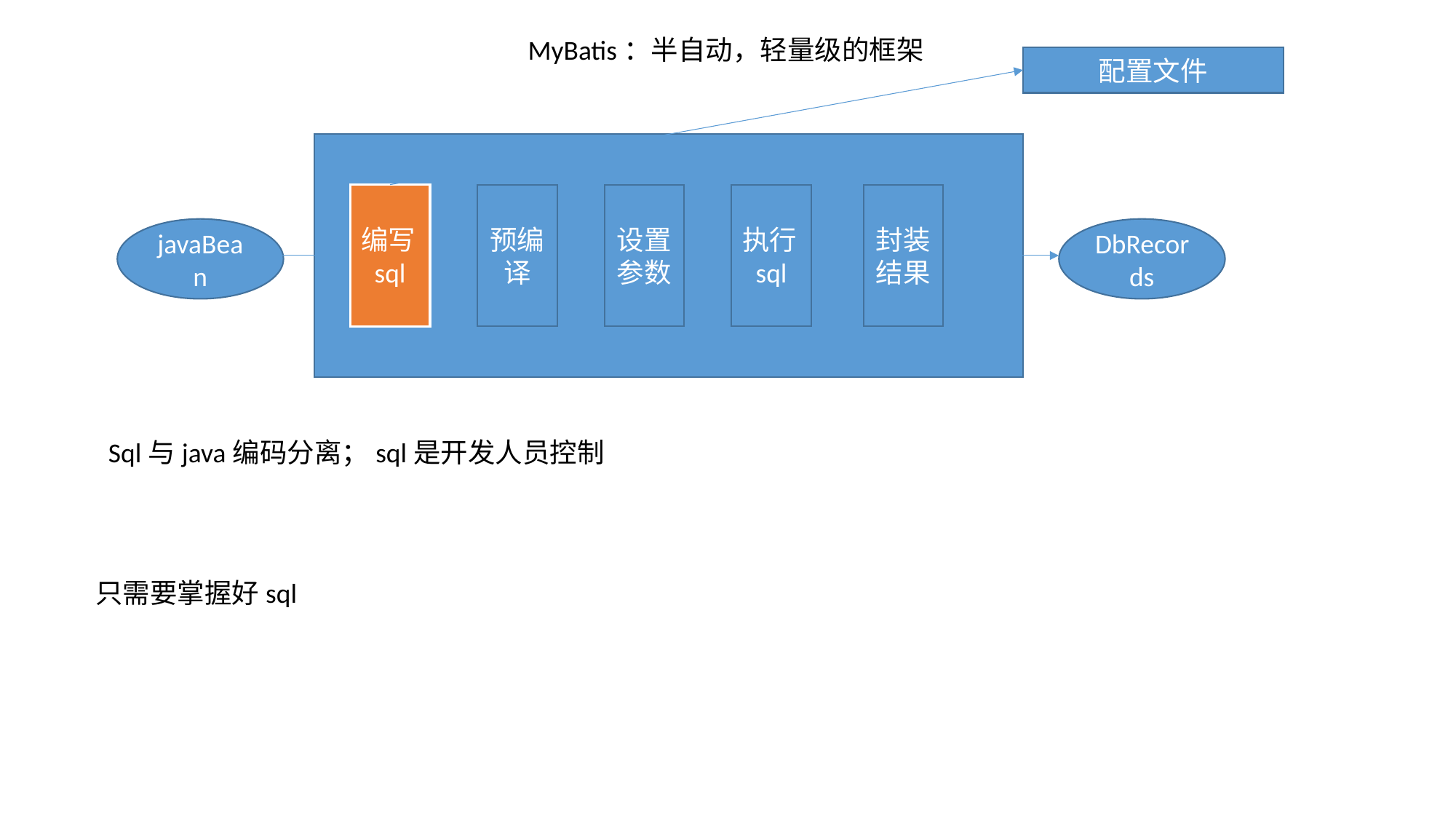

MyBatis：半自动，轻量级的框架
配置文件

执行sql
封装结果
设置参数
编写sql
预编译
javaBean
DbRecords
Sql与java编码分离；sql是开发人员控制
只需要掌握好sql